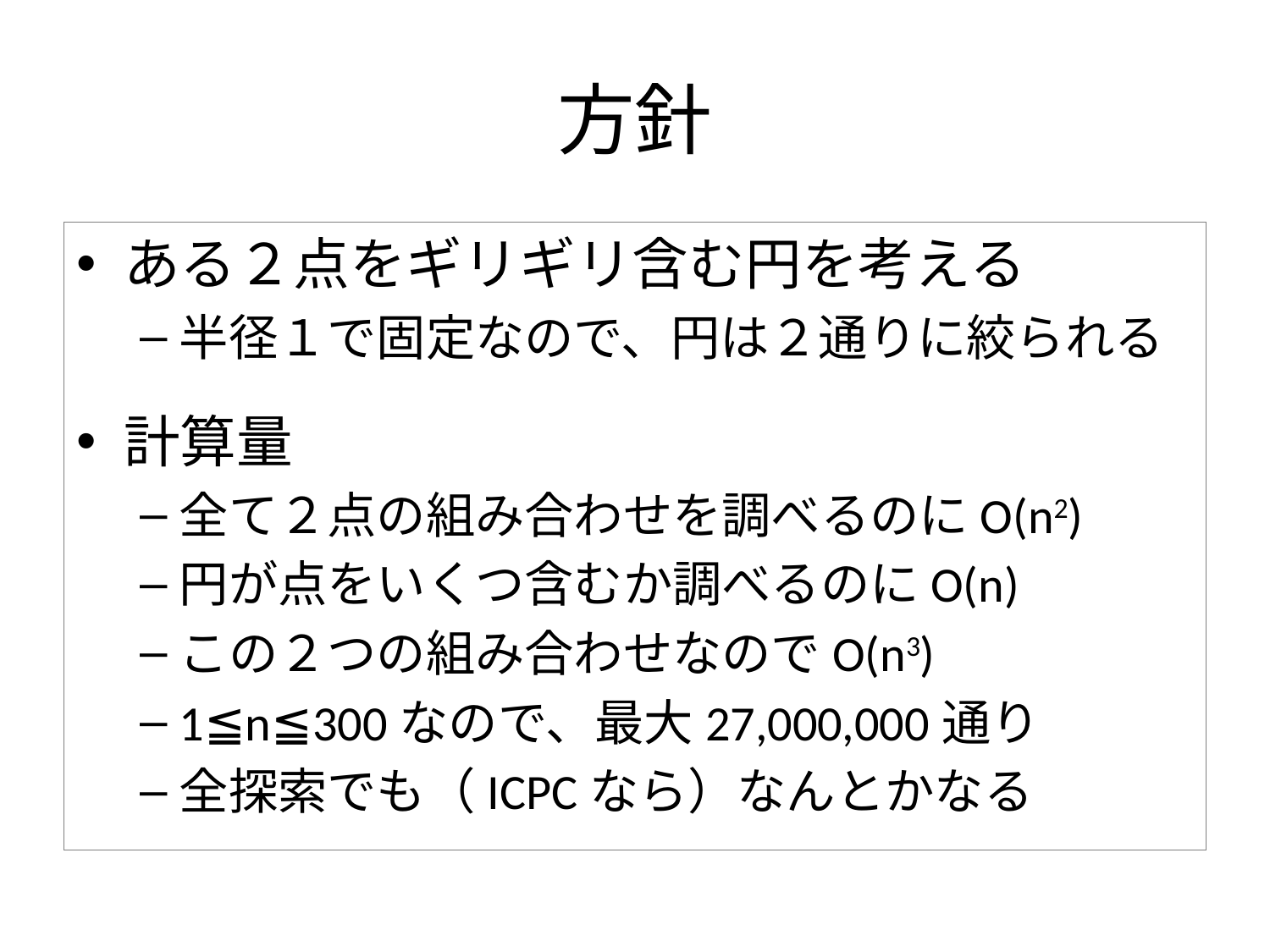

# 方針
ある２点をギリギリ含む円を考える
半径１で固定なので、円は２通りに絞られる

計算量
全て２点の組み合わせを調べるのにO(n2)
円が点をいくつ含むか調べるのにO(n)
この２つの組み合わせなのでO(n3)
1≦n≦300なので、最大27,000,000通り
全探索でも（ICPCなら）なんとかなる